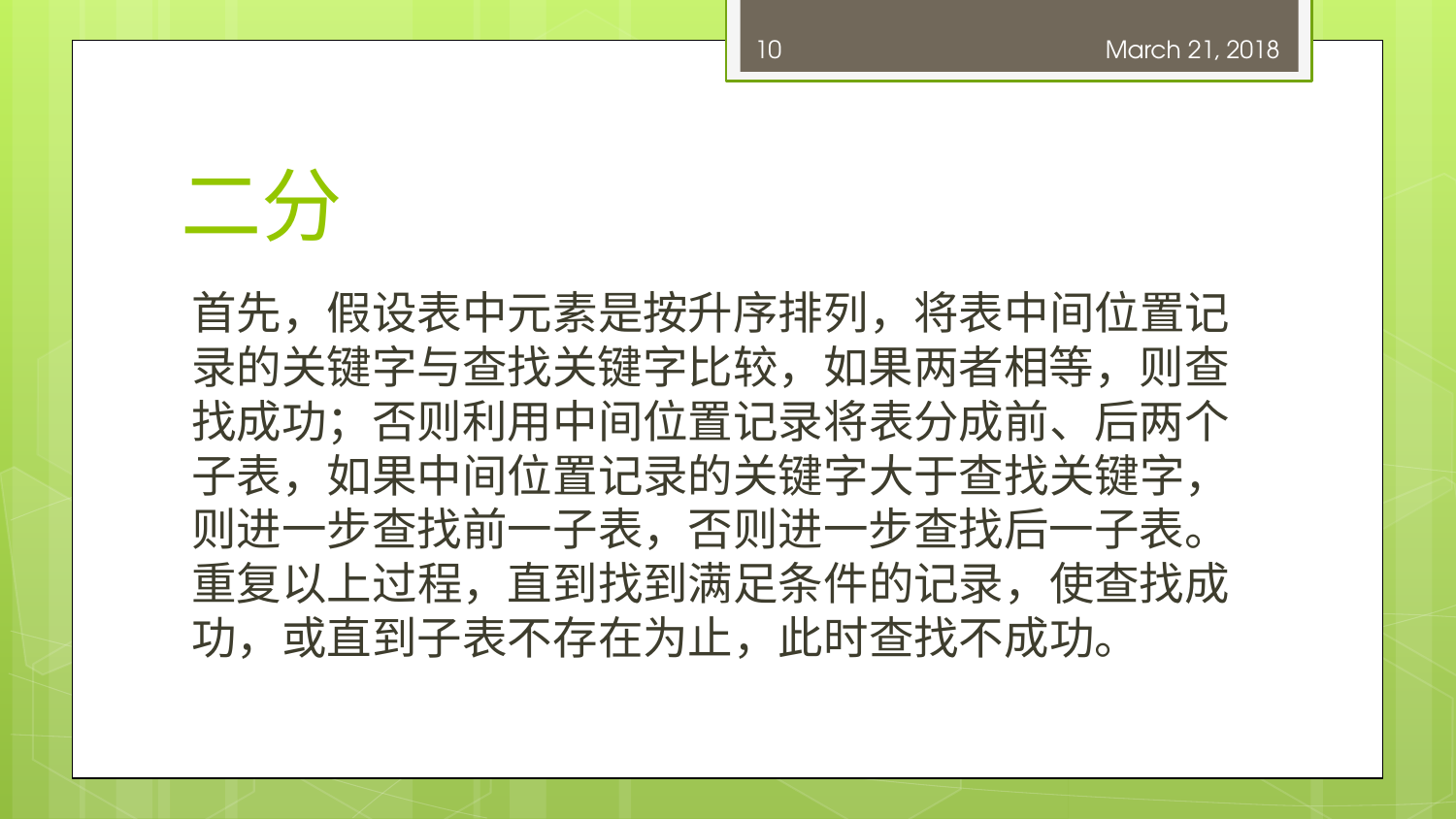

10
March 21, 2018
# 二分
首先，假设表中元素是按升序排列，将表中间位置记录的关键字与查找关键字比较，如果两者相等，则查找成功；否则利用中间位置记录将表分成前、后两个子表，如果中间位置记录的关键字大于查找关键字，则进一步查找前一子表，否则进一步查找后一子表。重复以上过程，直到找到满足条件的记录，使查找成功，或直到子表不存在为止，此时查找不成功。